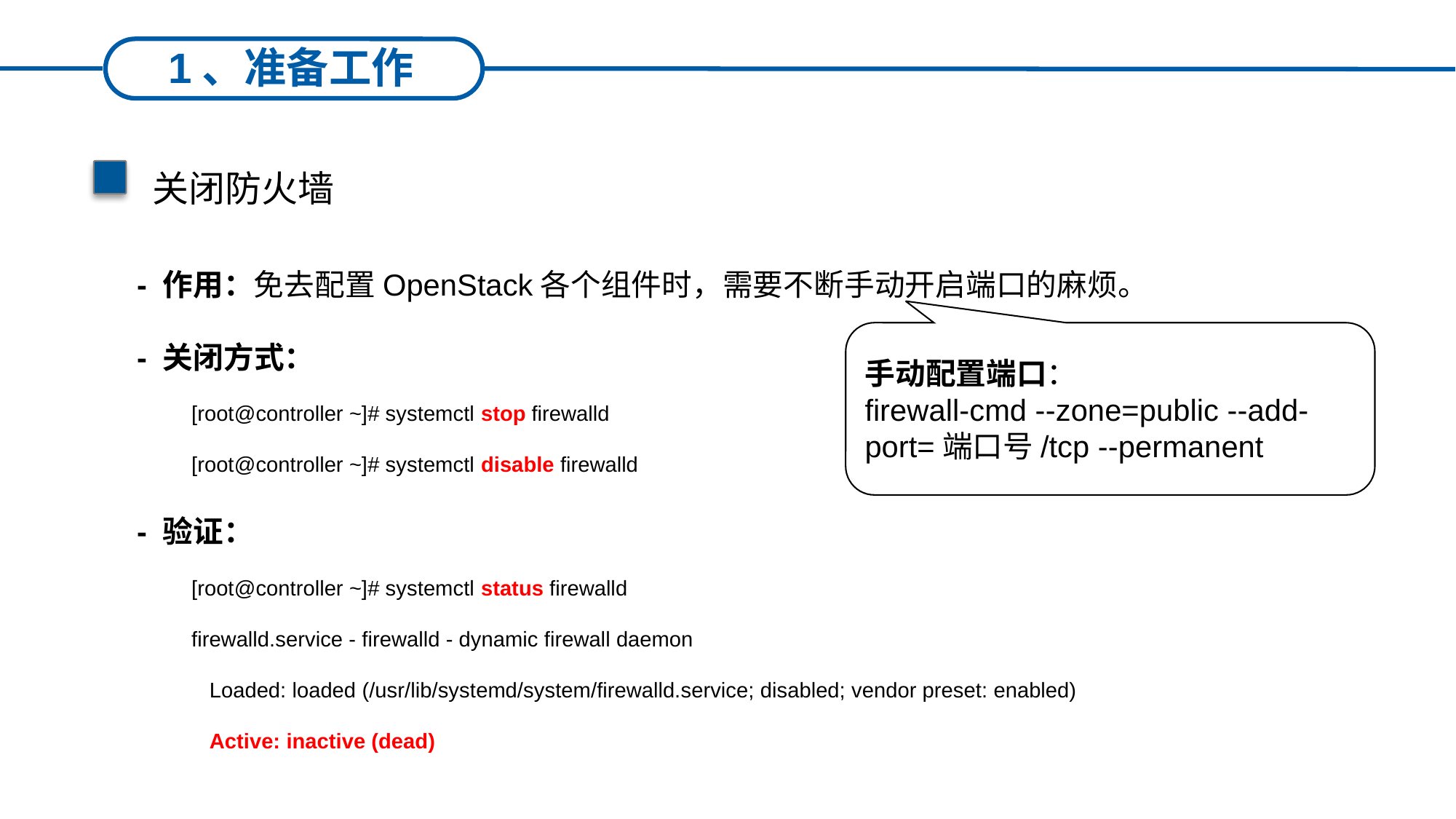

1、准备工作

1、当前进度
关闭防火墙

- 作用：免去配置OpenStack各个组件时，需要不断手动开启端口的麻烦。
- 关闭方式：
[root@controller ~]# systemctl stop firewalld
[root@controller ~]# systemctl disable firewalld
- 验证：
[root@controller ~]# systemctl status firewalld
firewalld.service - firewalld - dynamic firewall daemon
   Loaded: loaded (/usr/lib/systemd/system/firewalld.service; disabled; vendor preset: enabled)
   Active: inactive (dead)
手动配置端口：
firewall-cmd --zone=public --add-port=端口号/tcp --permanent